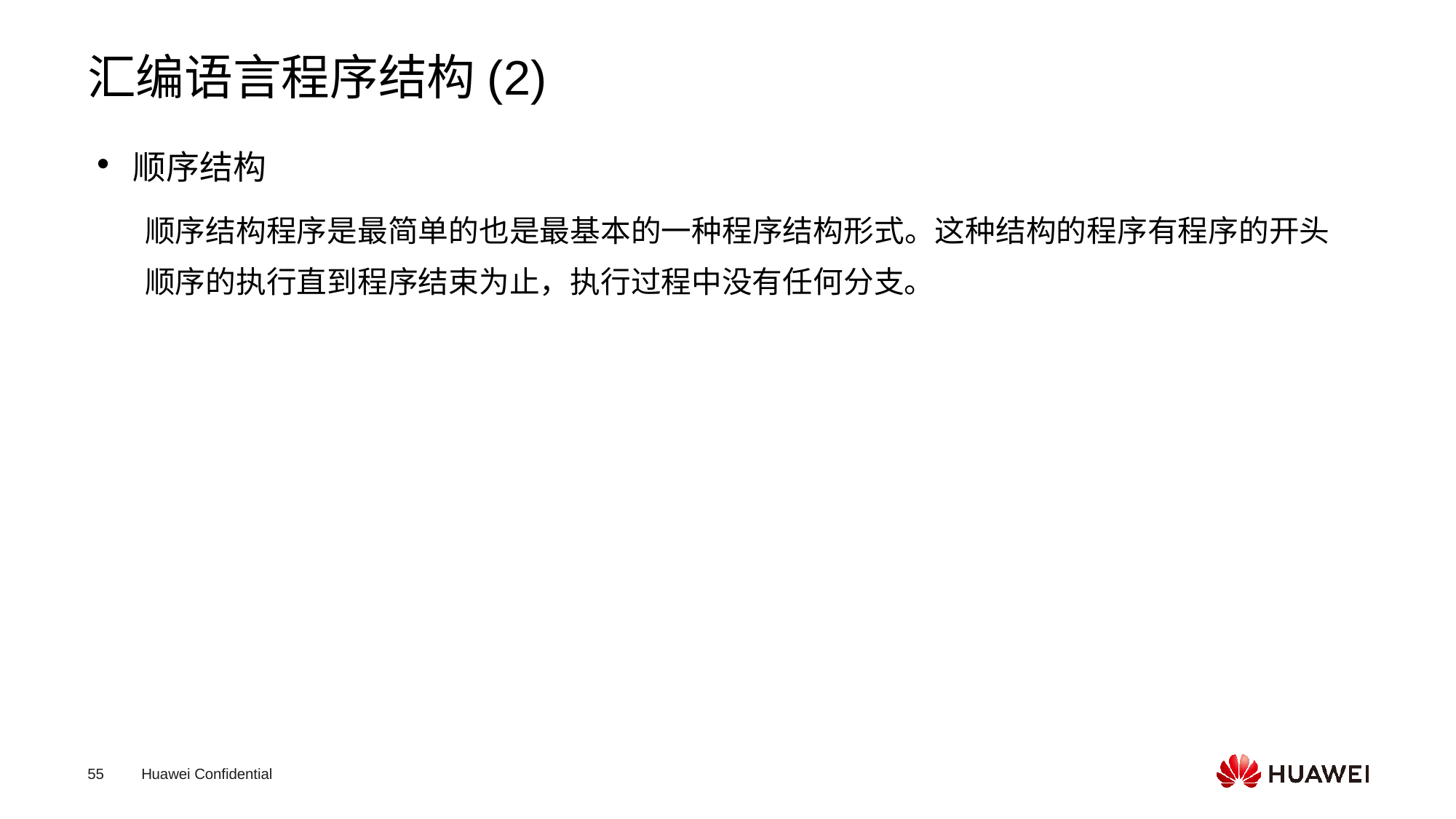

# 汇编语言程序结构(2)
顺序结构
顺序结构程序是最简单的也是最基本的一种程序结构形式。这种结构的程序有程序的开头顺序的执行直到程序结束为止，执行过程中没有任何分支。